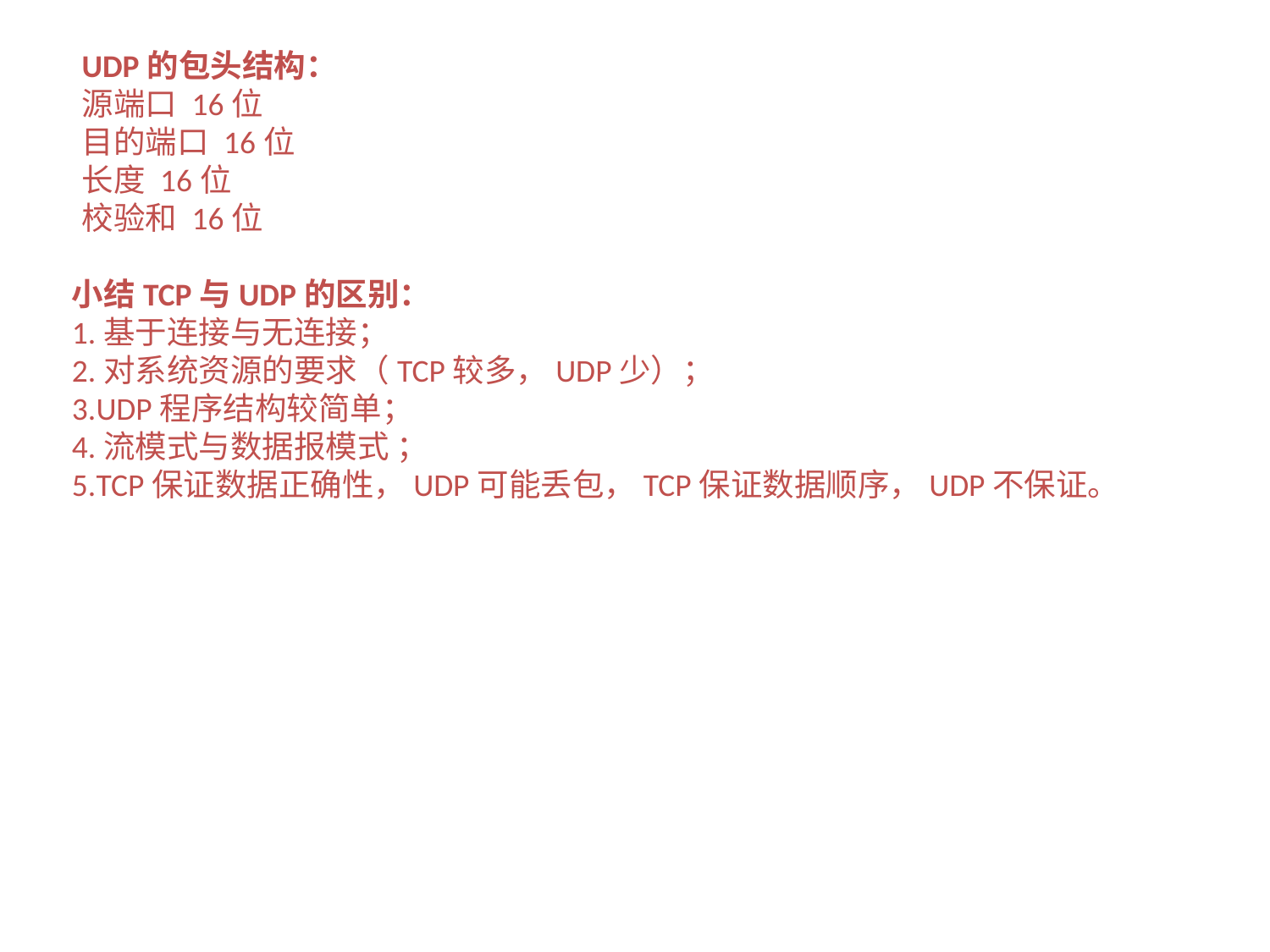

UDP的包头结构：
源端口 16位
目的端口 16位
长度 16位
校验和 16位
小结TCP与UDP的区别：
1.基于连接与无连接；
2.对系统资源的要求（TCP较多，UDP少）；
3.UDP程序结构较简单；
4.流模式与数据报模式 ；
5.TCP保证数据正确性，UDP可能丢包，TCP保证数据顺序，UDP不保证。